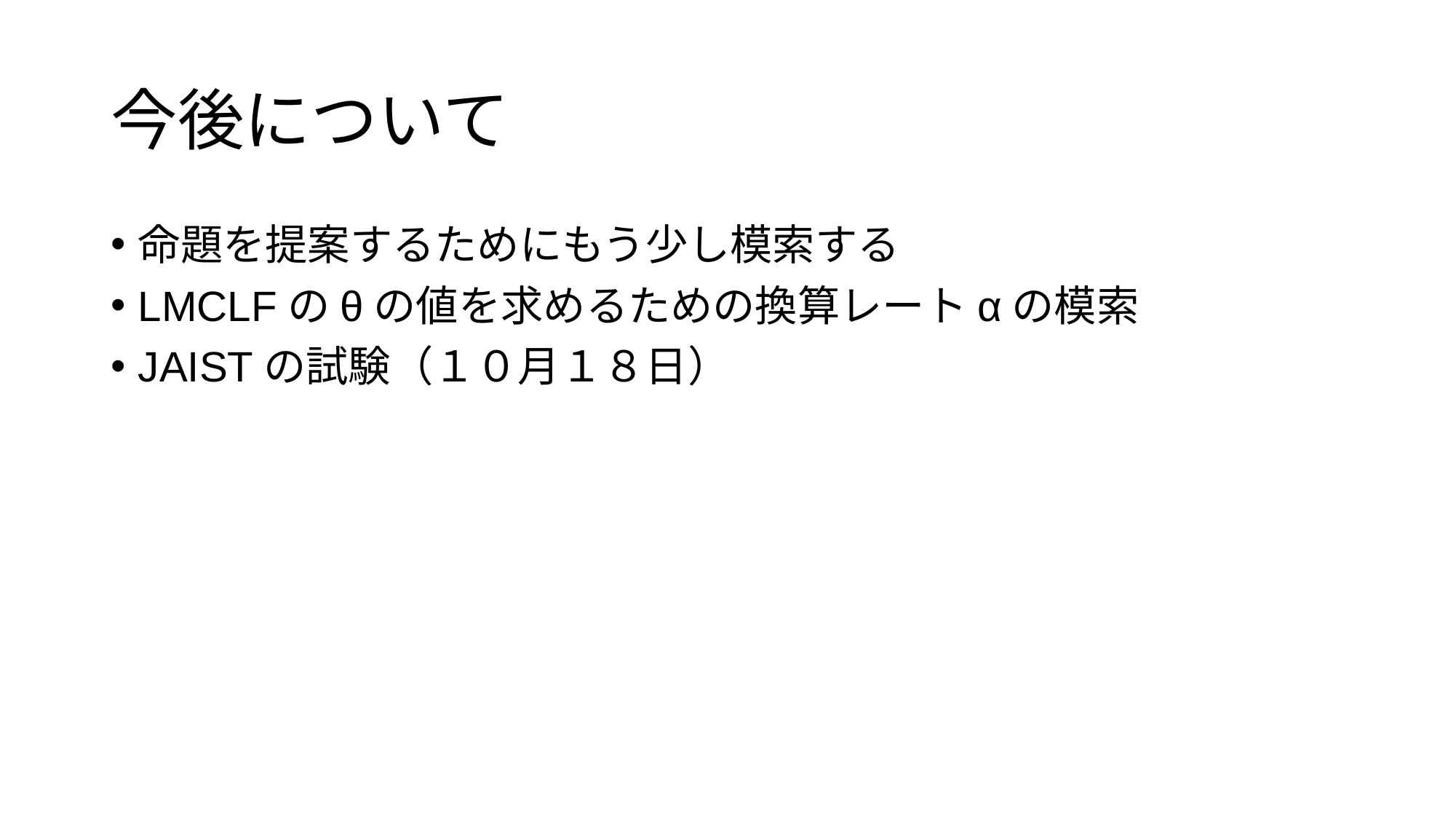

# 今後について
命題を提案するためにもう少し模索する
LMCLFのθの値を求めるための換算レートαの模索
JAISTの試験（１０月１８日）